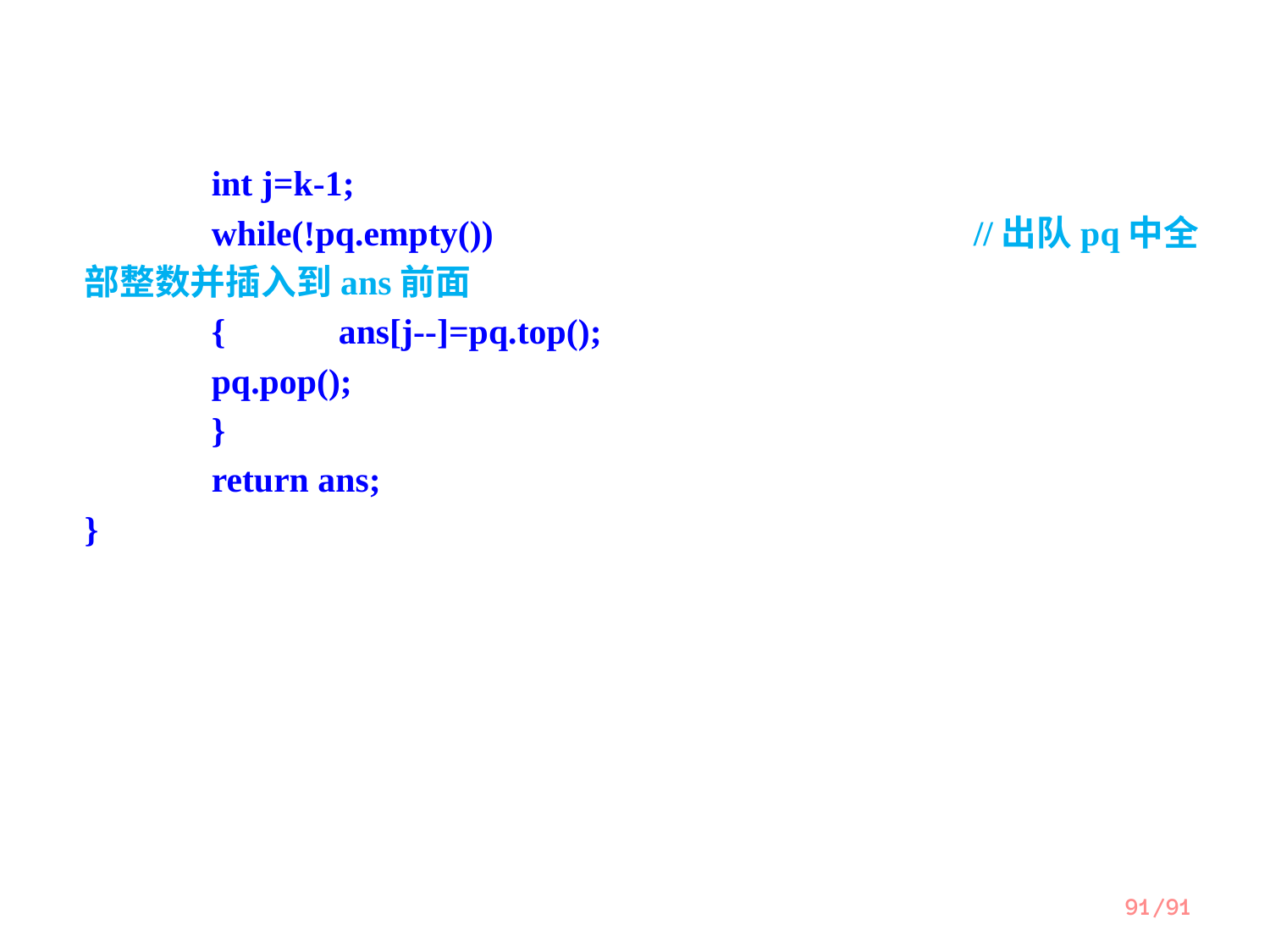

int j=k-1;
     	while(!pq.empty())				//出队pq中全部整数并插入到ans前面
     	{	ans[j--]=pq.top();
           	pq.pop();
     	}
     	return ans;
}
91/91